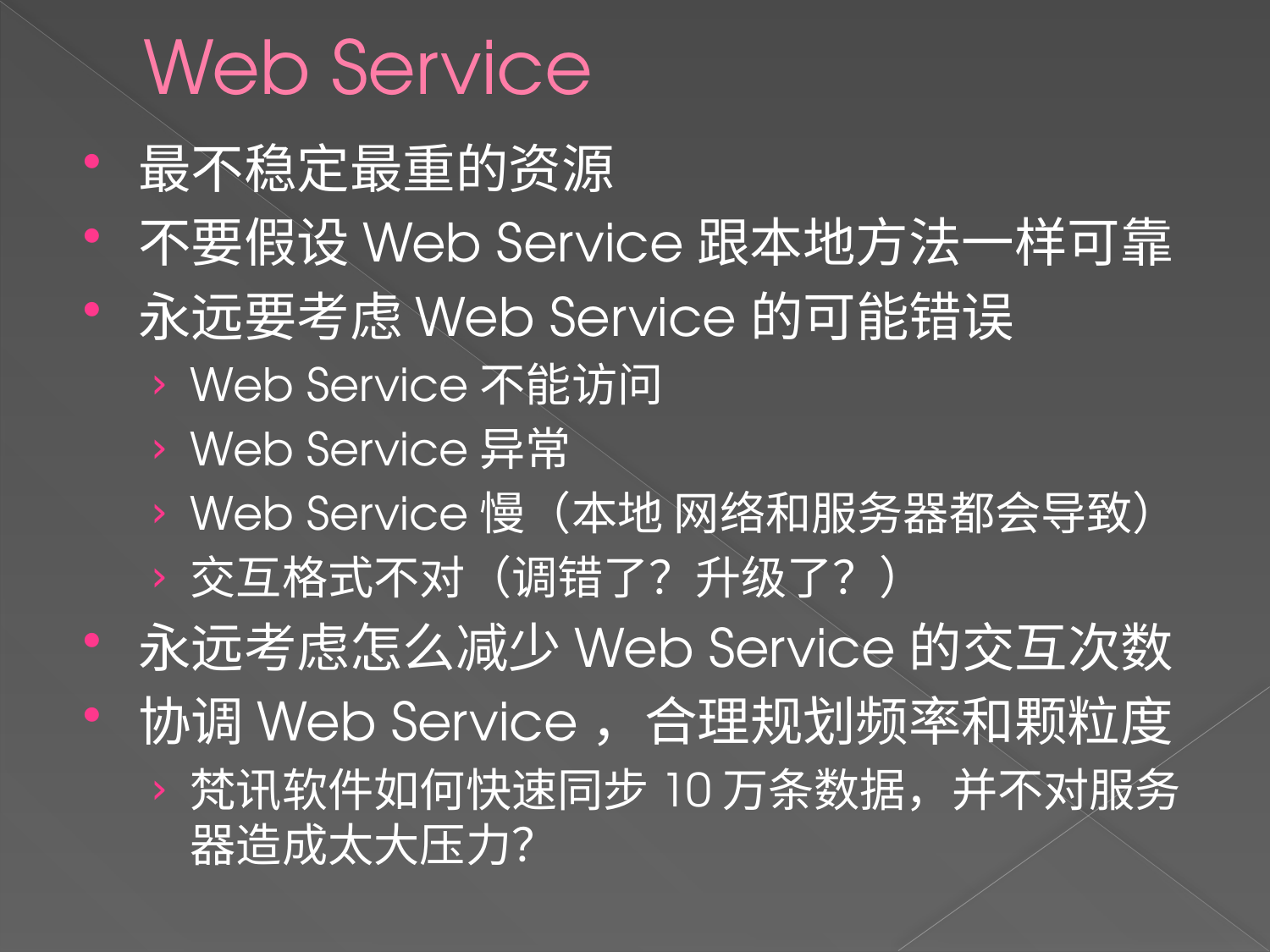

# Web Service
最不稳定最重的资源
不要假设Web Service跟本地方法一样可靠
永远要考虑Web Service的可能错误
Web Service不能访问
Web Service异常
Web Service慢（本地 网络和服务器都会导致）
交互格式不对（调错了？升级了？）
永远考虑怎么减少Web Service的交互次数
协调Web Service，合理规划频率和颗粒度
梵讯软件如何快速同步10万条数据，并不对服务器造成太大压力？